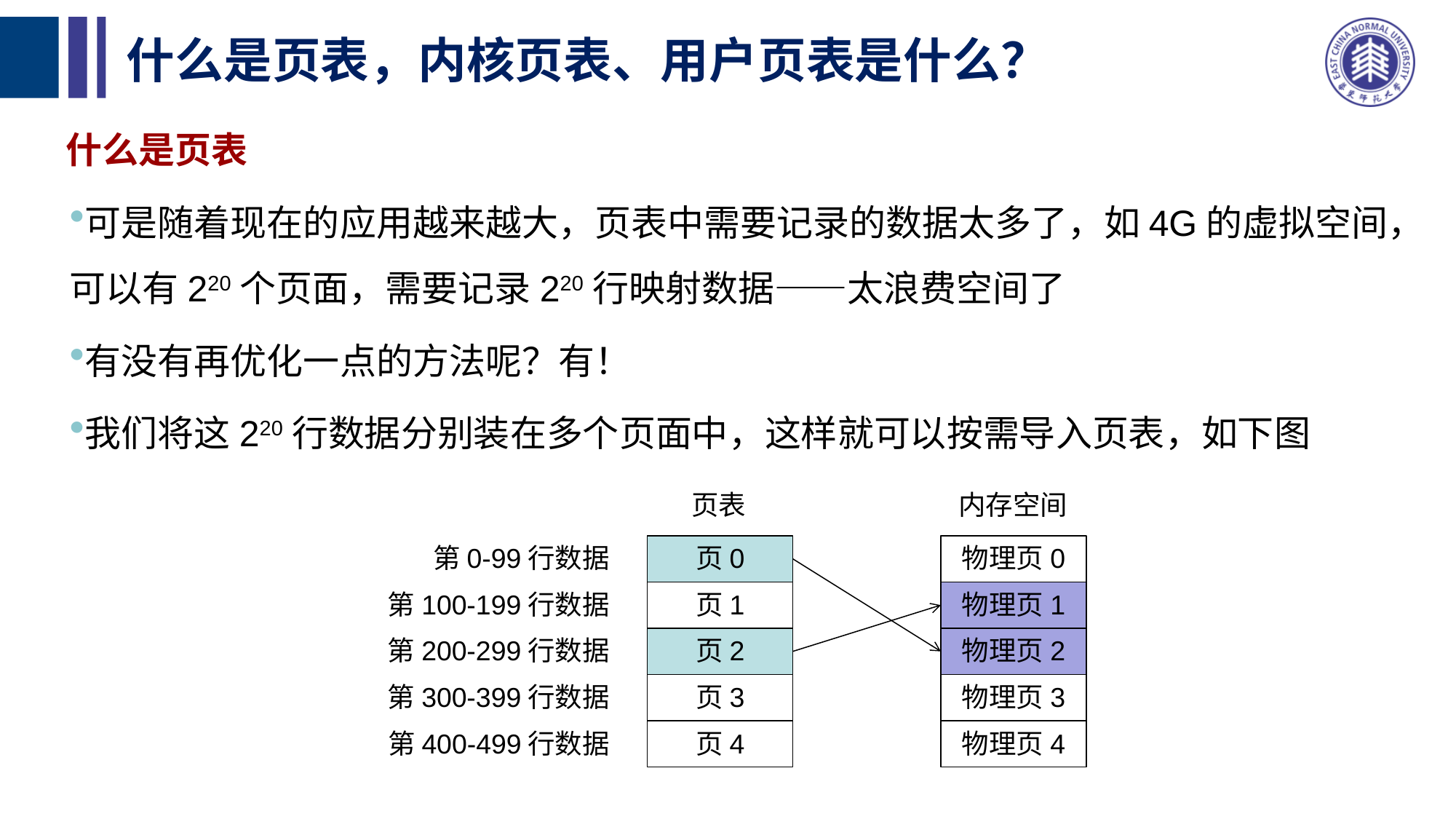

# 什么是页表，内核页表、用户页表是什么？
什么是页表

可是随着现在的应用越来越大，页表中需要记录的数据太多了，如4G的虚拟空间，可以有220个页面，需要记录220行映射数据——太浪费空间了
有没有再优化一点的方法呢？有！
我们将这220行数据分别装在多个页面中，这样就可以按需导入页表，如下图

页表
内存空间
页0
物理页0
页1
物理页1
页2
物理页2
页3
物理页3
页4
物理页4
第0-99行数据
第100-199行数据
第200-299行数据
第300-399行数据
第400-499行数据